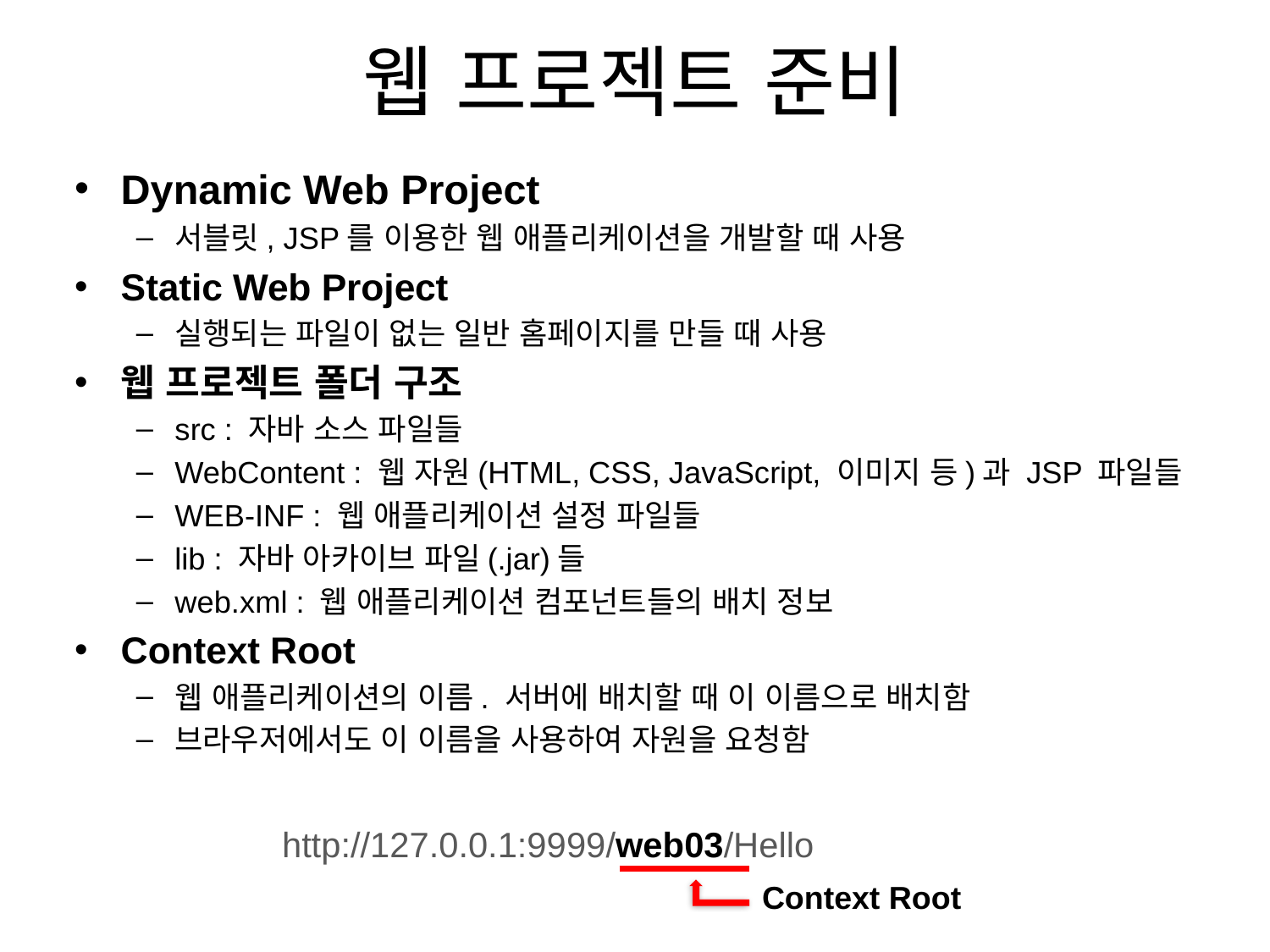

# 웹 프로젝트 준비
Dynamic Web Project
서블릿, JSP를 이용한 웹 애플리케이션을 개발할 때 사용
Static Web Project
실행되는 파일이 없는 일반 홈페이지를 만들 때 사용
웹 프로젝트 폴더 구조
src : 자바 소스 파일들
WebContent : 웹 자원(HTML, CSS, JavaScript, 이미지 등)과 JSP 파일들
WEB-INF : 웹 애플리케이션 설정 파일들
lib : 자바 아카이브 파일(.jar)들
web.xml : 웹 애플리케이션 컴포넌트들의 배치 정보
Context Root
웹 애플리케이션의 이름. 서버에 배치할 때 이 이름으로 배치함
브라우저에서도 이 이름을 사용하여 자원을 요청함
http://127.0.0.1:9999/web03/Hello
Context Root